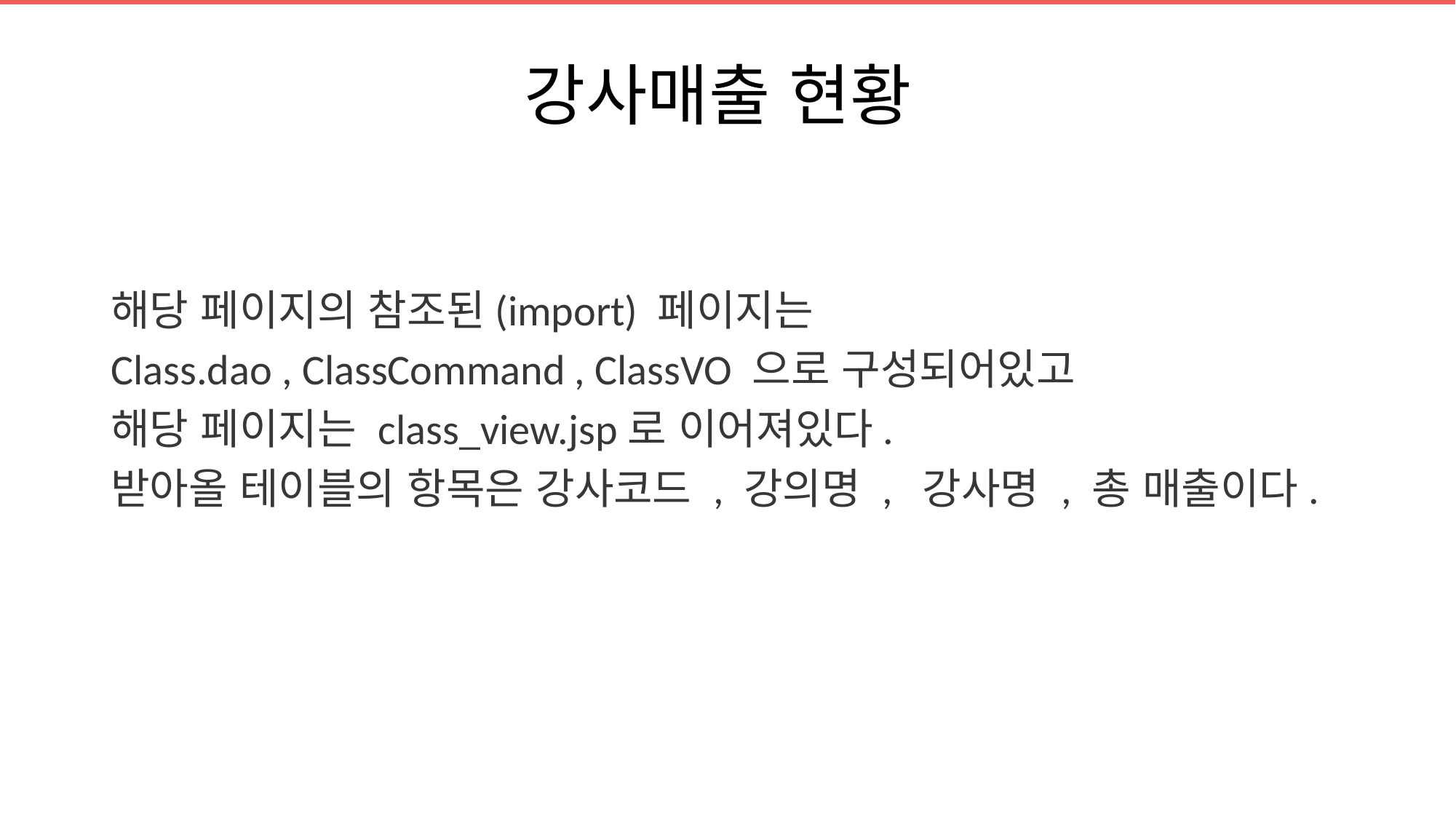

# 강사매출 현황
해당 페이지의 참조된(import) 페이지는
Class.dao , ClassCommand , ClassVO 으로 구성되어있고
해당 페이지는 class_view.jsp로 이어져있다.
받아올 테이블의 항목은 강사코드 , 강의명 ,  강사명 , 총 매출이다.